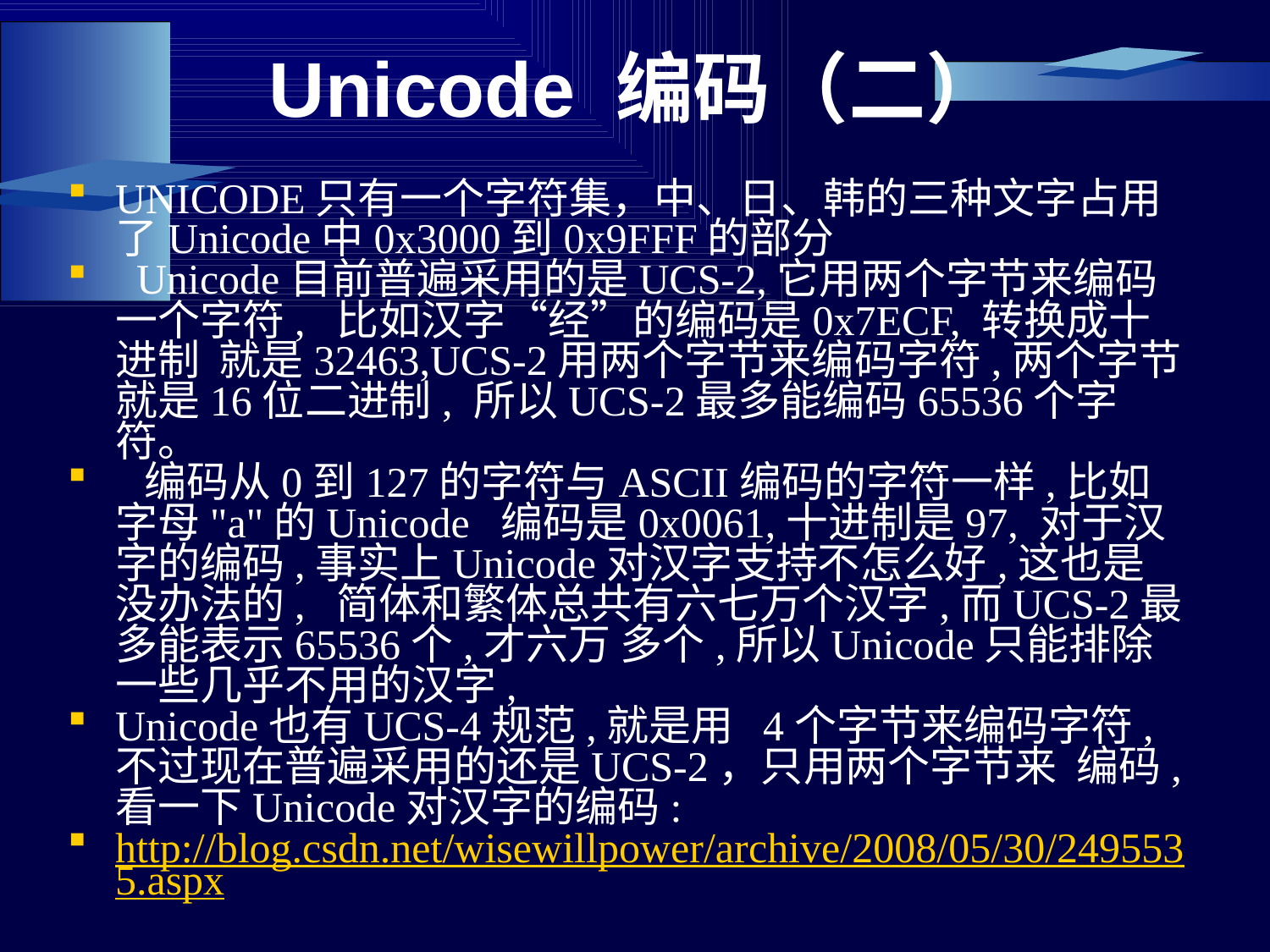

# Unicode 编码（二）

UNICODE只有一个字符集，中、日、韩的三种文字占用了Unicode中0x3000到0x9FFF的部分
  Unicode目前普遍采用的是UCS-2,它用两个字节来编码一个字符,  比如汉字“经”的编码是0x7ECF, 转换成十进制  就是32463,UCS-2用两个字节来编码字符,两个字节就是16位二进制, 所以UCS-2最多能编码65536个字符。
  编码从0到127的字符与ASCII编码的字符一样,比如字母"a"的Unicode  编码是0x0061,十进制是97, 对于汉字的编码,事实上Unicode对汉字支持不怎么好,这也是没办法的,  简体和繁体总共有六七万个汉字,而UCS-2最多能表示65536个,才六万 多个,所以Unicode只能排除一些几乎不用的汉字,
Unicode也有UCS-4规范,就是用  4个字节来编码字符,不过现在普遍采用的还是UCS-2，只用两个字节来  编码,看一下Unicode对汉字的编码:
http://blog.csdn.net/wisewillpower/archive/2008/05/30/2495535.aspx